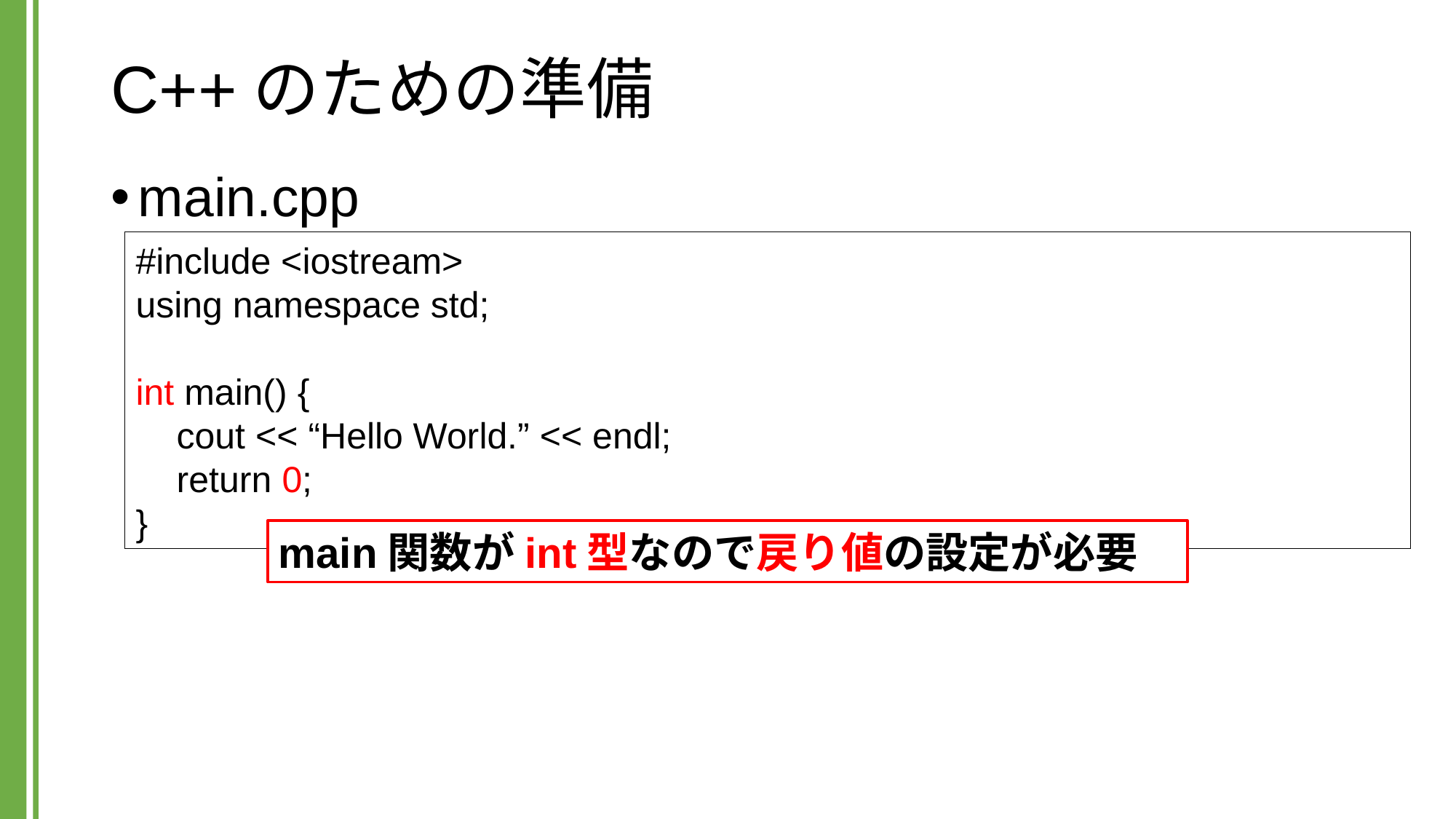

# C++のための準備
main.cpp

#include <iostream>
using namespace std;

int main() {
    cout << “Hello World.” << endl;
    return 0;
}
main関数がint型なので戻り値の設定が必要